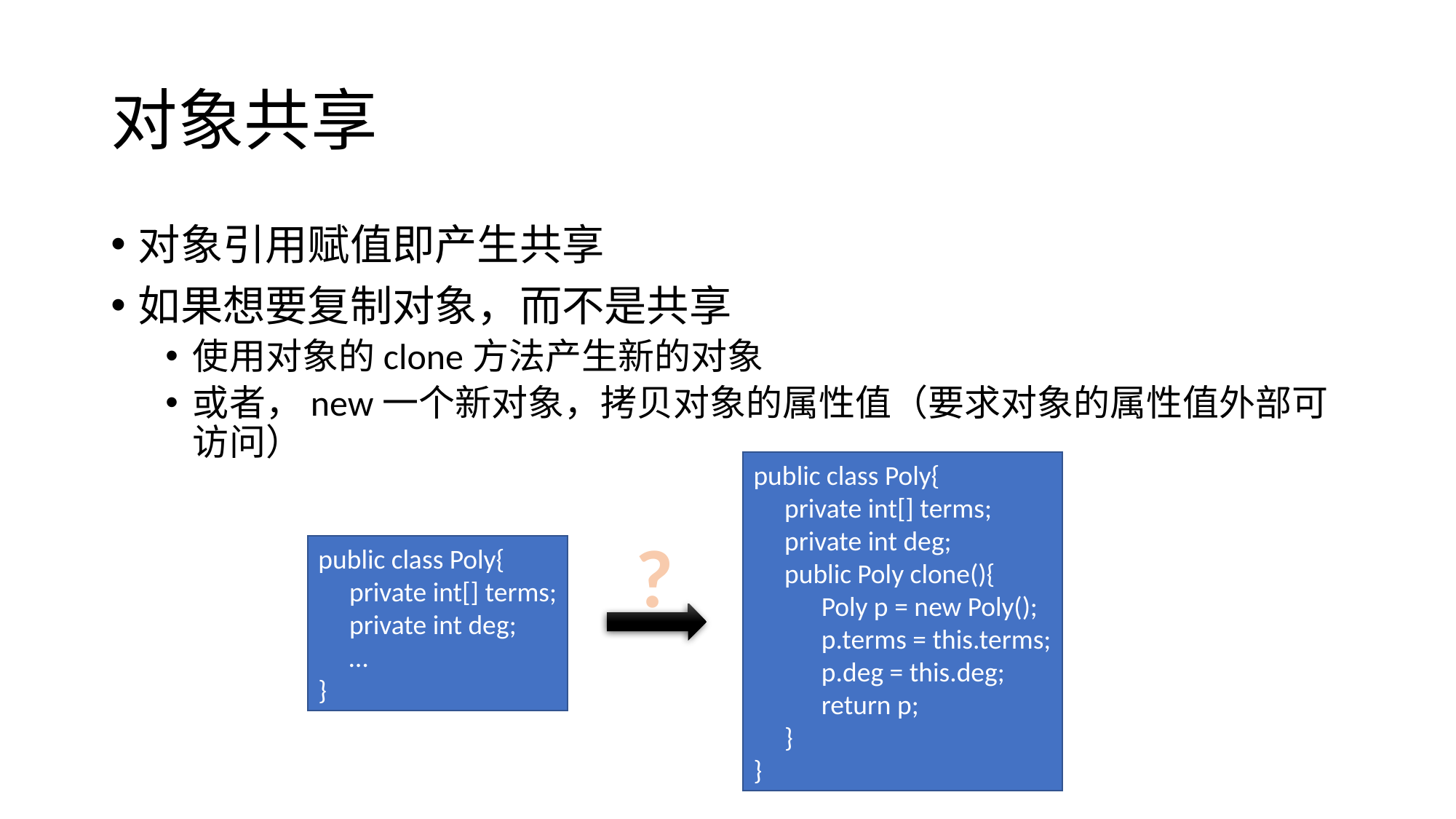

# 对象共享
对象引用赋值即产生共享
如果想要复制对象，而不是共享
使用对象的clone方法产生新的对象
或者，new一个新对象，拷贝对象的属性值（要求对象的属性值外部可访问）
public class Poly{
     private int[] terms;
     private int deg;
     public Poly clone(){
           Poly p = new Poly();
           p.terms = this.terms;
           p.deg = this.deg;
           return p;
     }
}
?
public class Poly{
     private int[] terms;
     private int deg;
     …
}